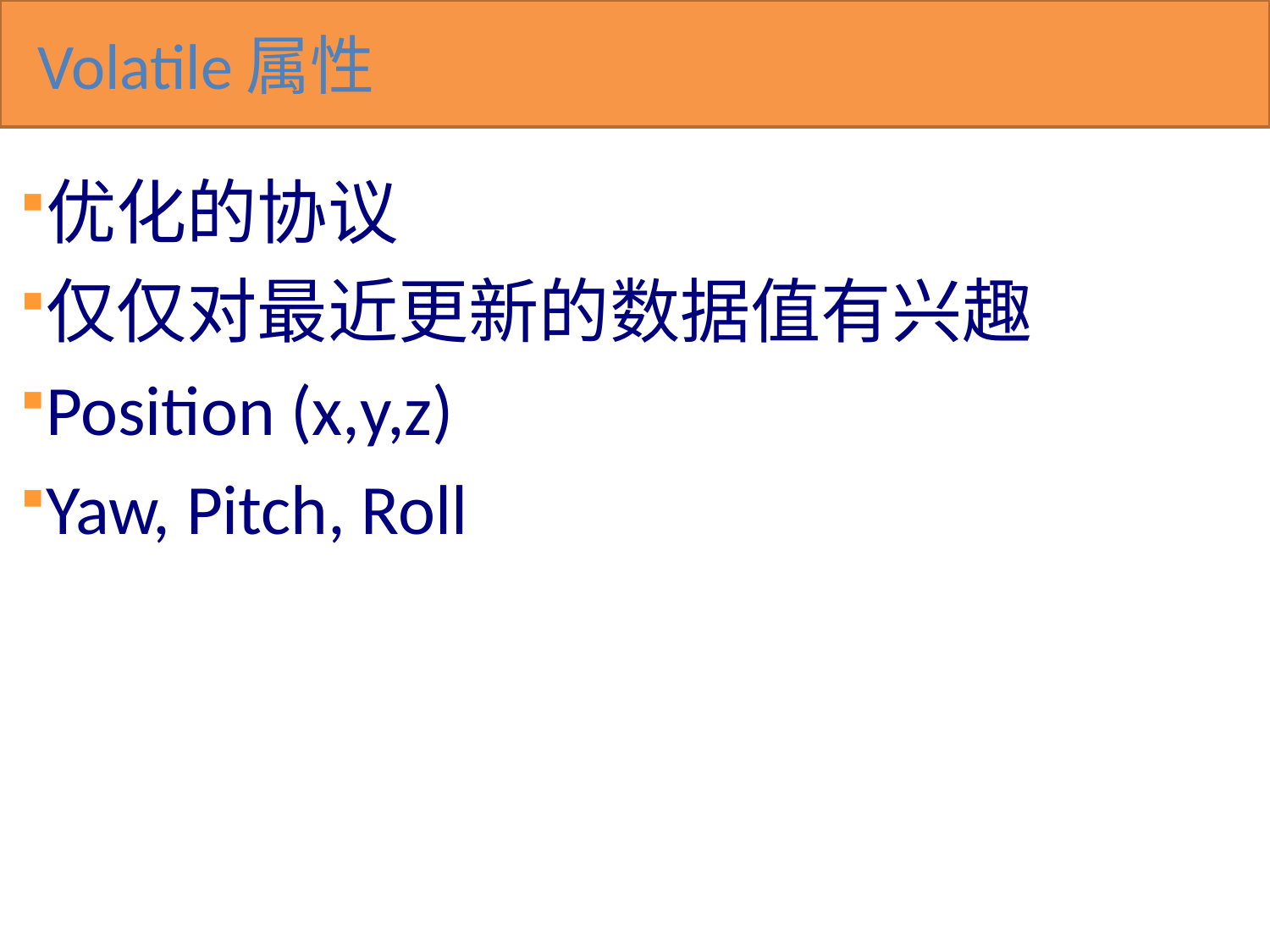

# Volatile属性
优化的协议
仅仅对最近更新的数据值有兴趣
Position (x,y,z)
Yaw, Pitch, Roll